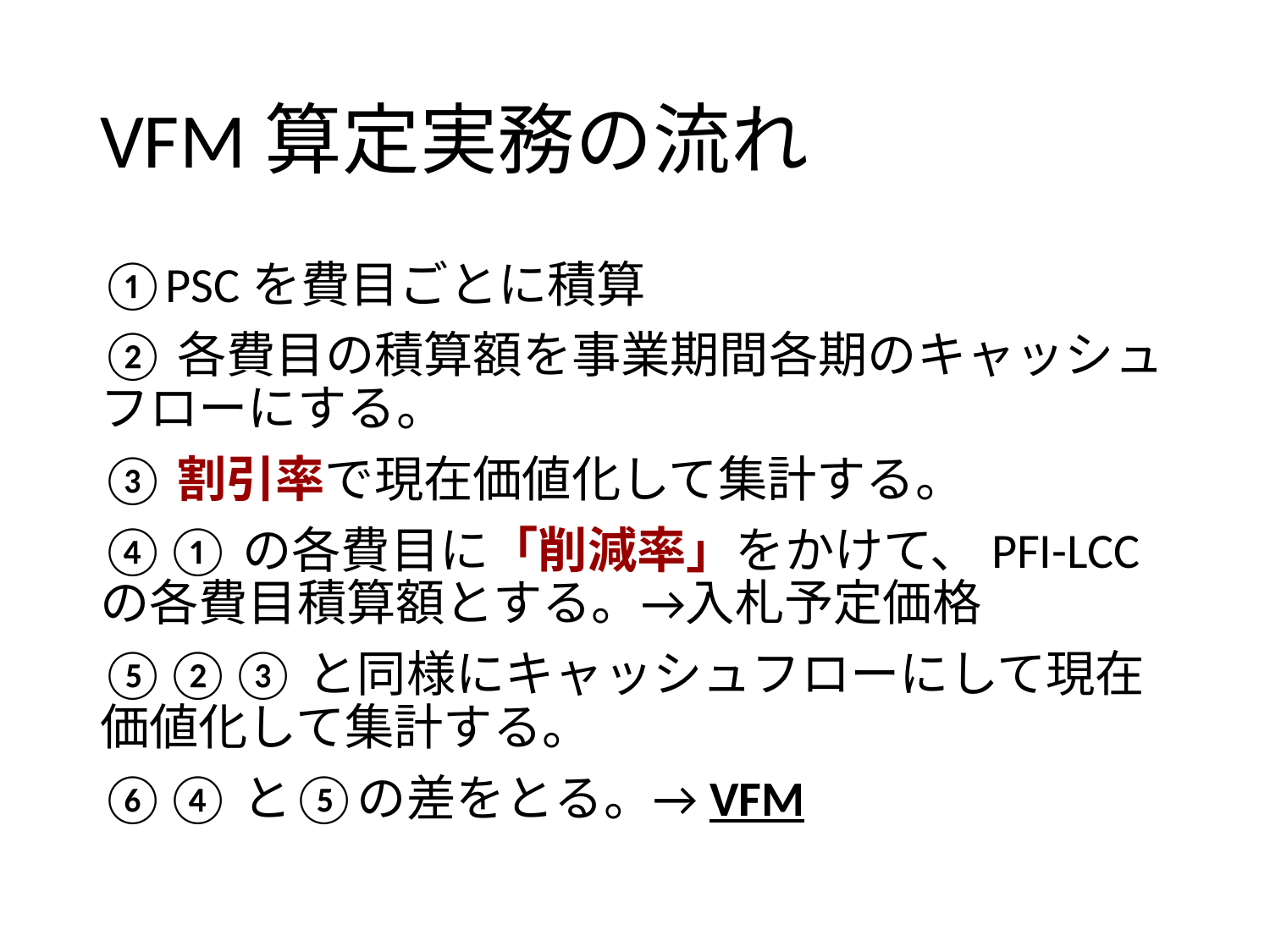

# VFM算定実務の流れ
①PSCを費目ごとに積算
②各費目の積算額を事業期間各期のキャッシュフローにする。
③割引率で現在価値化して集計する。
④①の各費目に「削減率」をかけて、PFI-LCCの各費目積算額とする。→入札予定価格
⑤②③と同様にキャッシュフローにして現在価値化して集計する。
⑥④と⑤の差をとる。→VFM